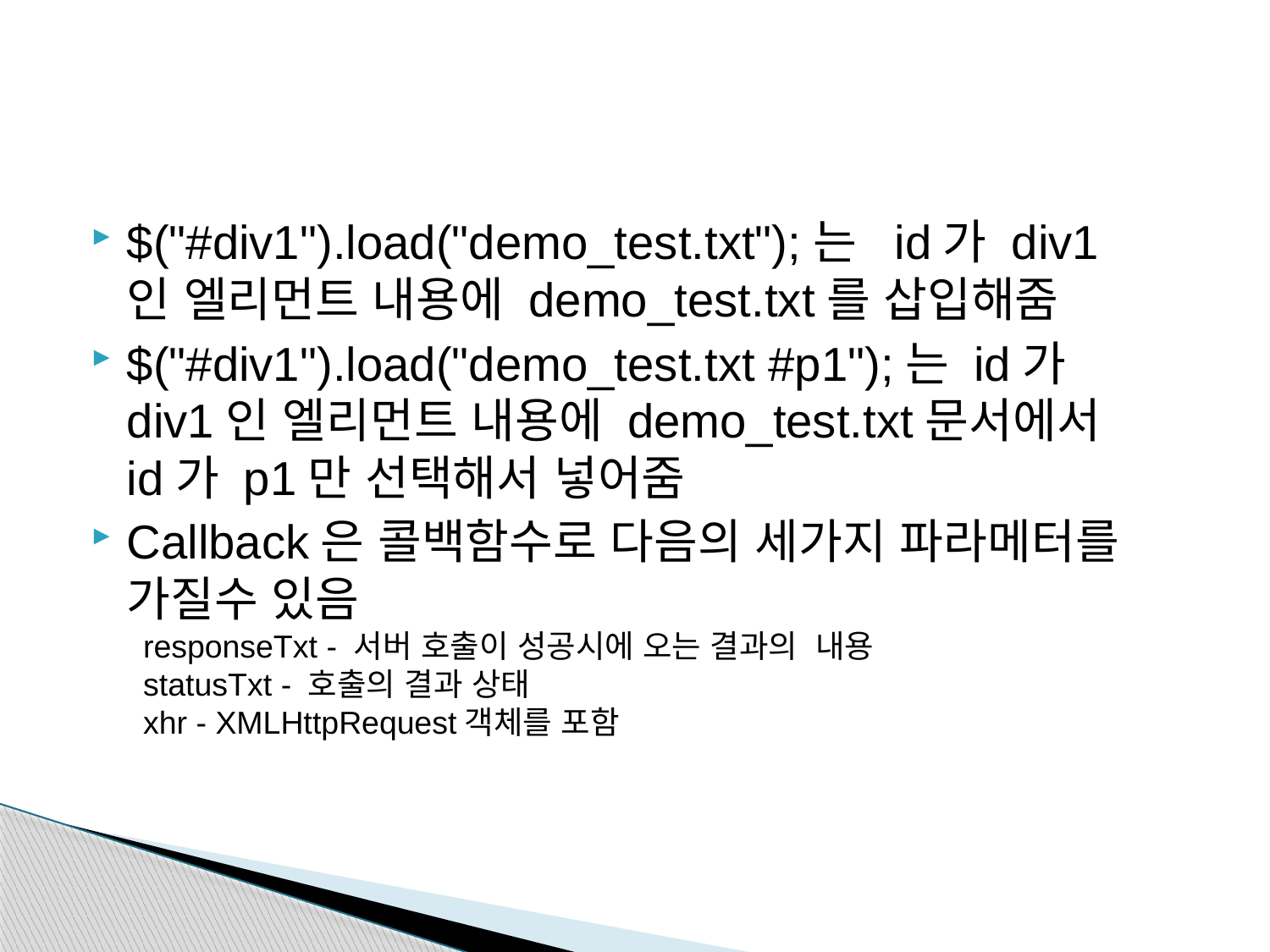

#
$("#div1").load("demo_test.txt");는  id가 div1
인 엘리먼트 내용에 demo_test.txt를 삽입해줌
$("#div1").load("demo_test.txt #p1");는 id가
div1인 엘리먼트 내용에 demo_test.txt문서에서
id가 p1만 선택해서 넣어줌
Callback은 콜백함수로 다음의 세가지 파라메터를
가질수 있음
 responseTxt - 서버 호출이 성공시에 오는 결과의  내용
 statusTxt - 호출의 결과 상태
 xhr - XMLHttpRequest객체를 포함